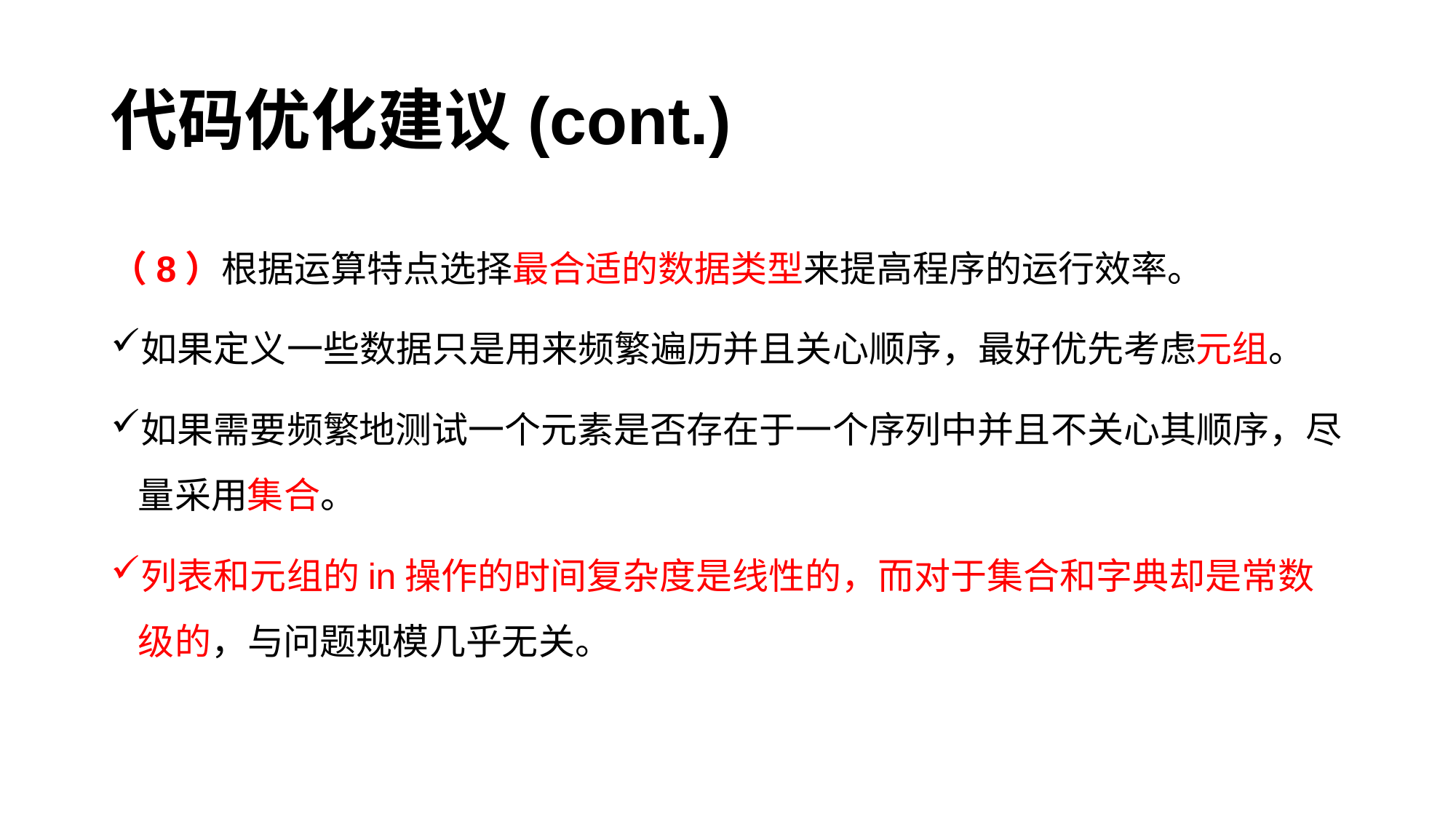

# 代码优化建议(cont.)
（8）根据运算特点选择最合适的数据类型来提高程序的运行效率。
如果定义一些数据只是用来频繁遍历并且关心顺序，最好优先考虑元组。
如果需要频繁地测试一个元素是否存在于一个序列中并且不关心其顺序，尽量采用集合。
列表和元组的in操作的时间复杂度是线性的，而对于集合和字典却是常数级的，与问题规模几乎无关。
9